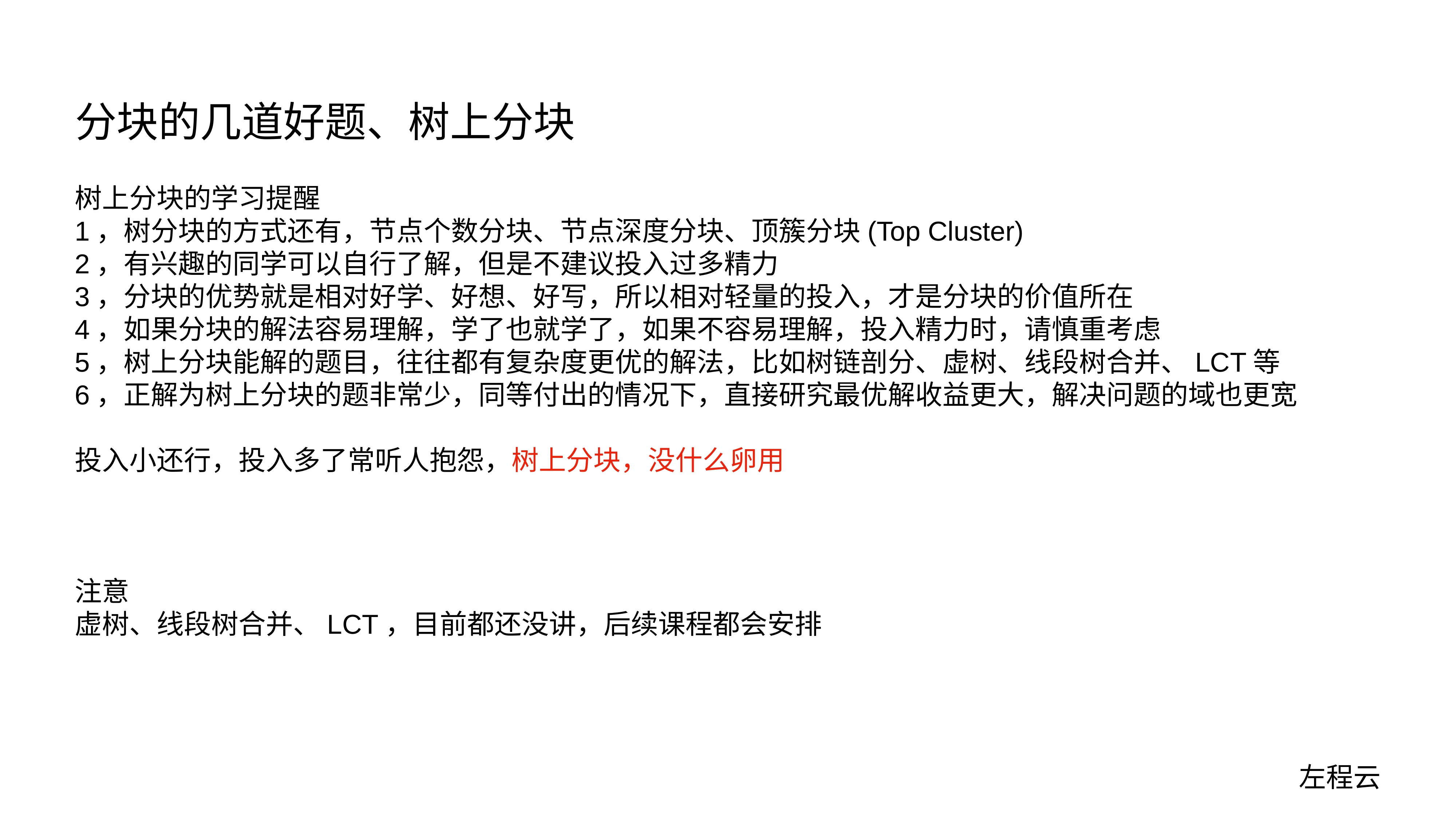

# 分块的几道好题、树上分块
树上分块的学习提醒
1，树分块的方式还有，节点个数分块、节点深度分块、顶簇分块(Top Cluster)
2，有兴趣的同学可以自行了解，但是不建议投入过多精力
3，分块的优势就是相对好学、好想、好写，所以相对轻量的投入，才是分块的价值所在
4，如果分块的解法容易理解，学了也就学了，如果不容易理解，投入精力时，请慎重考虑
5，树上分块能解的题目，往往都有复杂度更优的解法，比如树链剖分、虚树、线段树合并、LCT等
6，正解为树上分块的题非常少，同等付出的情况下，直接研究最优解收益更大，解决问题的域也更宽

投入小还行，投入多了常听人抱怨，树上分块，没什么卵用

注意
虚树、线段树合并、LCT，目前都还没讲，后续课程都会安排
左程云